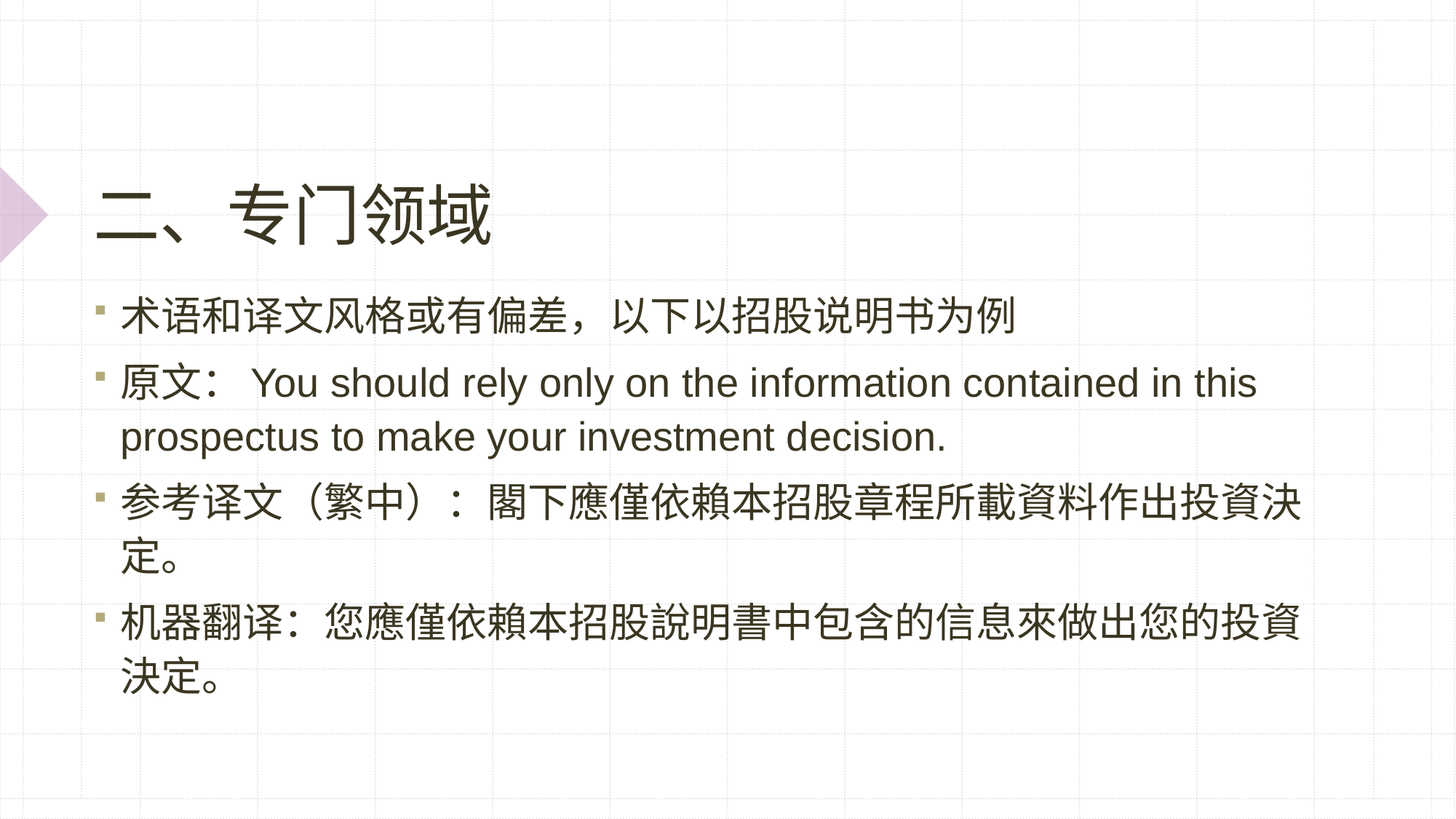

# 二、专门领域
术语和译文风格或有偏差，以下以招股说明书为例
原文：You should rely only on the information contained in this prospectus to make your investment decision.
参考译文（繁中）：閣下應僅依賴本招股章程所載資料作出投資決定。
机器翻译：您應僅依賴本招股說明書中包含的信息來做出您的投資決定。